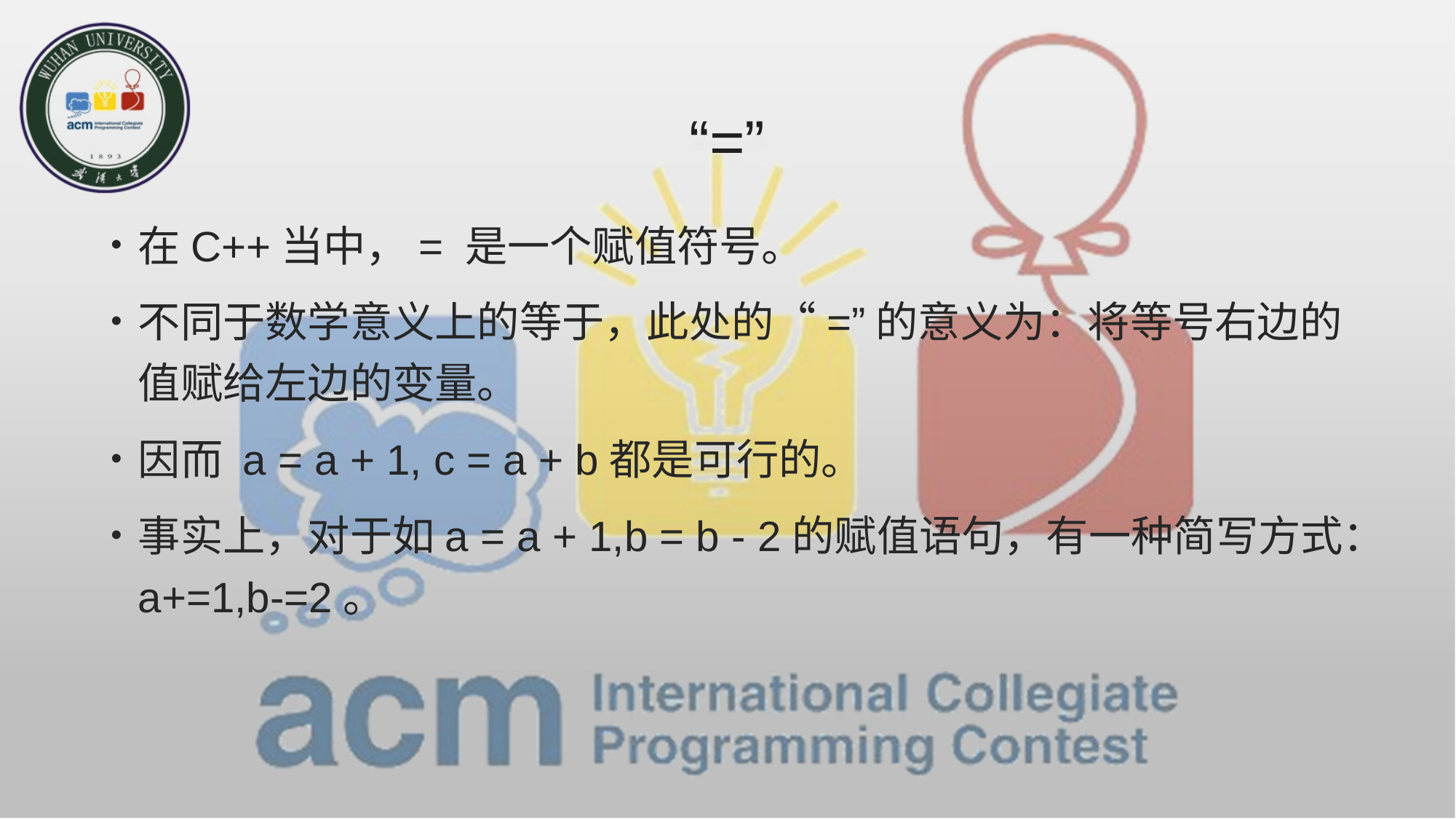

# “=”
在C++当中，= 是一个赋值符号。
不同于数学意义上的等于，此处的“=”的意义为：将等号右边的值赋给左边的变量。
因而 a = a + 1, c = a + b都是可行的。
事实上，对于如a = a + 1,b = b - 2的赋值语句，有一种简写方式：a+=1,b-=2。